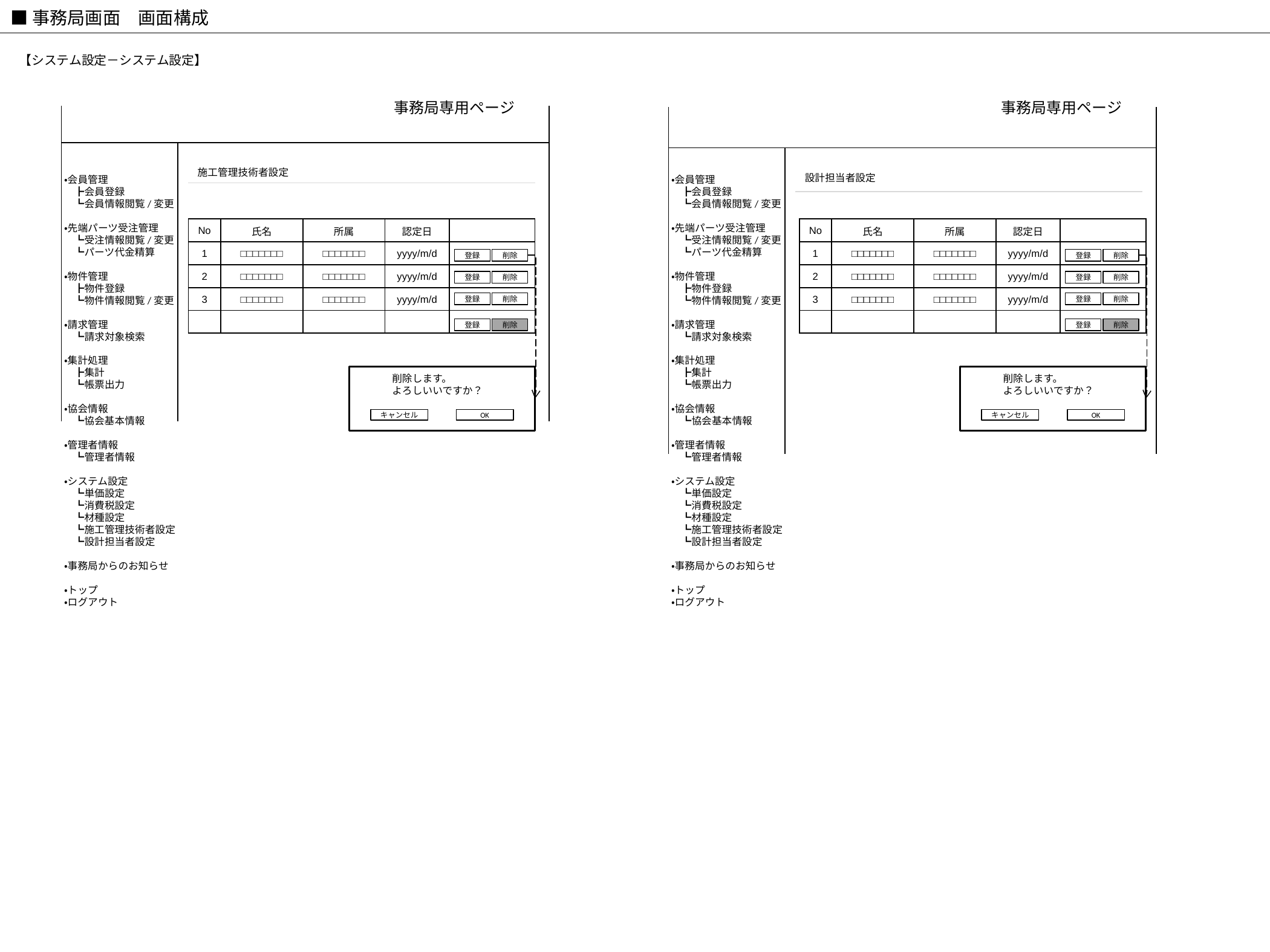

■事務局画面　画面構成
【システム設定－システム設定】
事務局専用ページ
事務局専用ページ
施工管理技術者設定
設計担当者設定
・会員管理
　┣会員登録
　┗会員情報閲覧/変更

・先端パーツ受注管理
　┗受注情報閲覧/変更
　┗パーツ代金精算

・物件管理
　┣物件登録
　┗物件情報閲覧/変更

・請求管理
　┗請求対象検索

・集計処理
　┣集計
　┗帳票出力

・協会情報
　┗協会基本情報

・管理者情報
　┗管理者情報

・システム設定
　┗単価設定
　┗消費税設定
　┗材種設定
　┗施工管理技術者設定
　┗設計担当者設定

・事務局からのお知らせ

・トップ
・ログアウト
・会員管理
　┣会員登録
　┗会員情報閲覧/変更

・先端パーツ受注管理
　┗受注情報閲覧/変更
　┗パーツ代金精算

・物件管理
　┣物件登録
　┗物件情報閲覧/変更

・請求管理
　┗請求対象検索

・集計処理
　┣集計
　┗帳票出力

・協会情報
　┗協会基本情報

・管理者情報
　┗管理者情報

・システム設定
　┗単価設定
　┗消費税設定
　┗材種設定
　┗施工管理技術者設定
　┗設計担当者設定

・事務局からのお知らせ

・トップ
・ログアウト
| No | 氏名 | 所属 | 認定日 |  |
| --- | --- | --- | --- | --- |
| 1 | □□□□□□□ | □□□□□□□ | yyyy/m/d |  |
| 2 | □□□□□□□ | □□□□□□□ | yyyy/m/d |  |
| 3 | □□□□□□□ | □□□□□□□ | yyyy/m/d |  |
|  |  |  |  |  |
| No | 氏名 | 所属 | 認定日 |  |
| --- | --- | --- | --- | --- |
| 1 | □□□□□□□ | □□□□□□□ | yyyy/m/d |  |
| 2 | □□□□□□□ | □□□□□□□ | yyyy/m/d |  |
| 3 | □□□□□□□ | □□□□□□□ | yyyy/m/d |  |
|  |  |  |  |  |
登録
削除
登録
削除
登録
削除
登録
削除
登録
削除
登録
削除
登録
削除
登録
削除

削除します。
よろしいいですか？
削除します。
よろしいいですか？
キャンセル
OK
キャンセル
OK